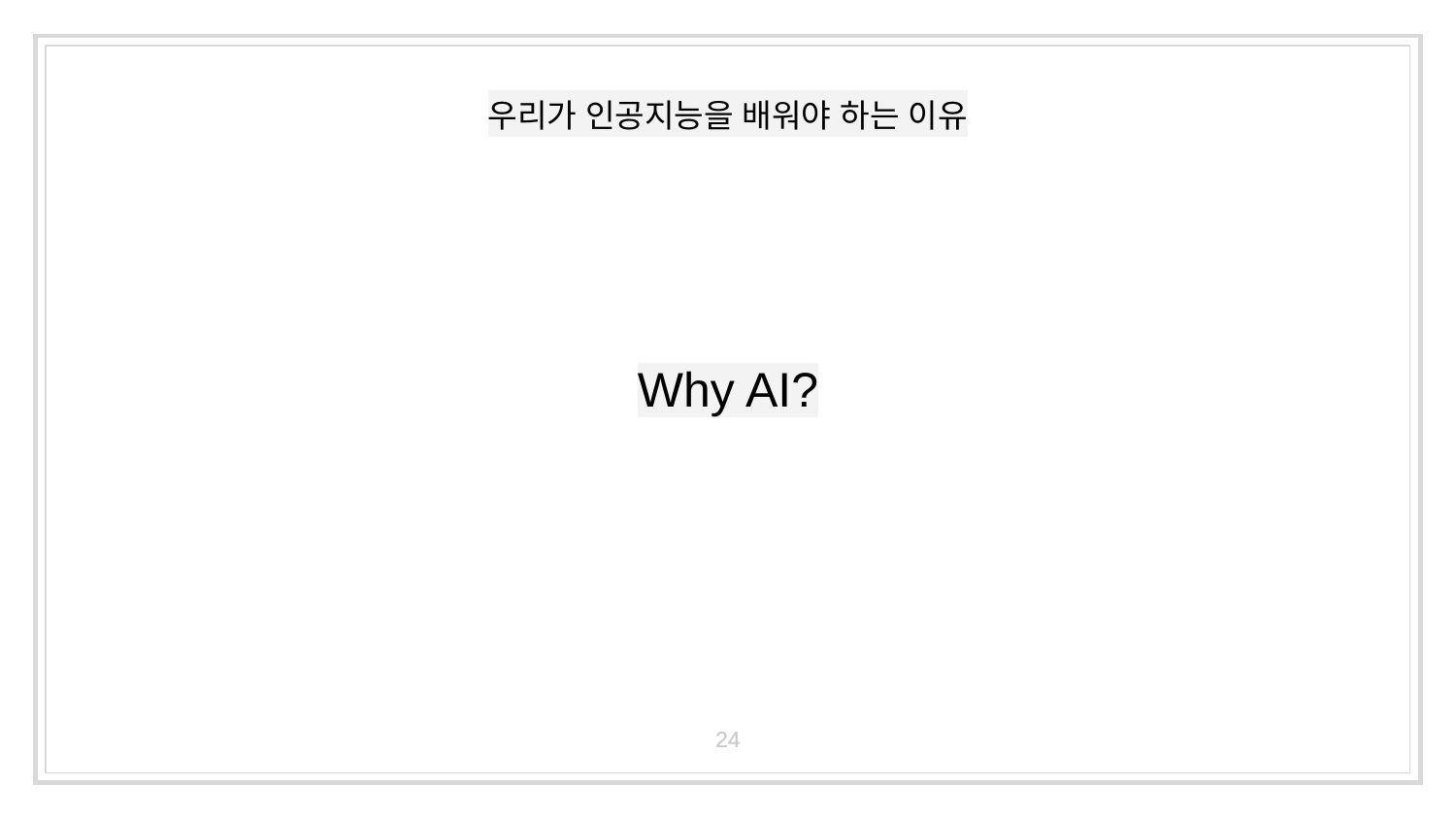

# 우리가 인공지능을 배워야 하는 이유
Why AI?
24
24